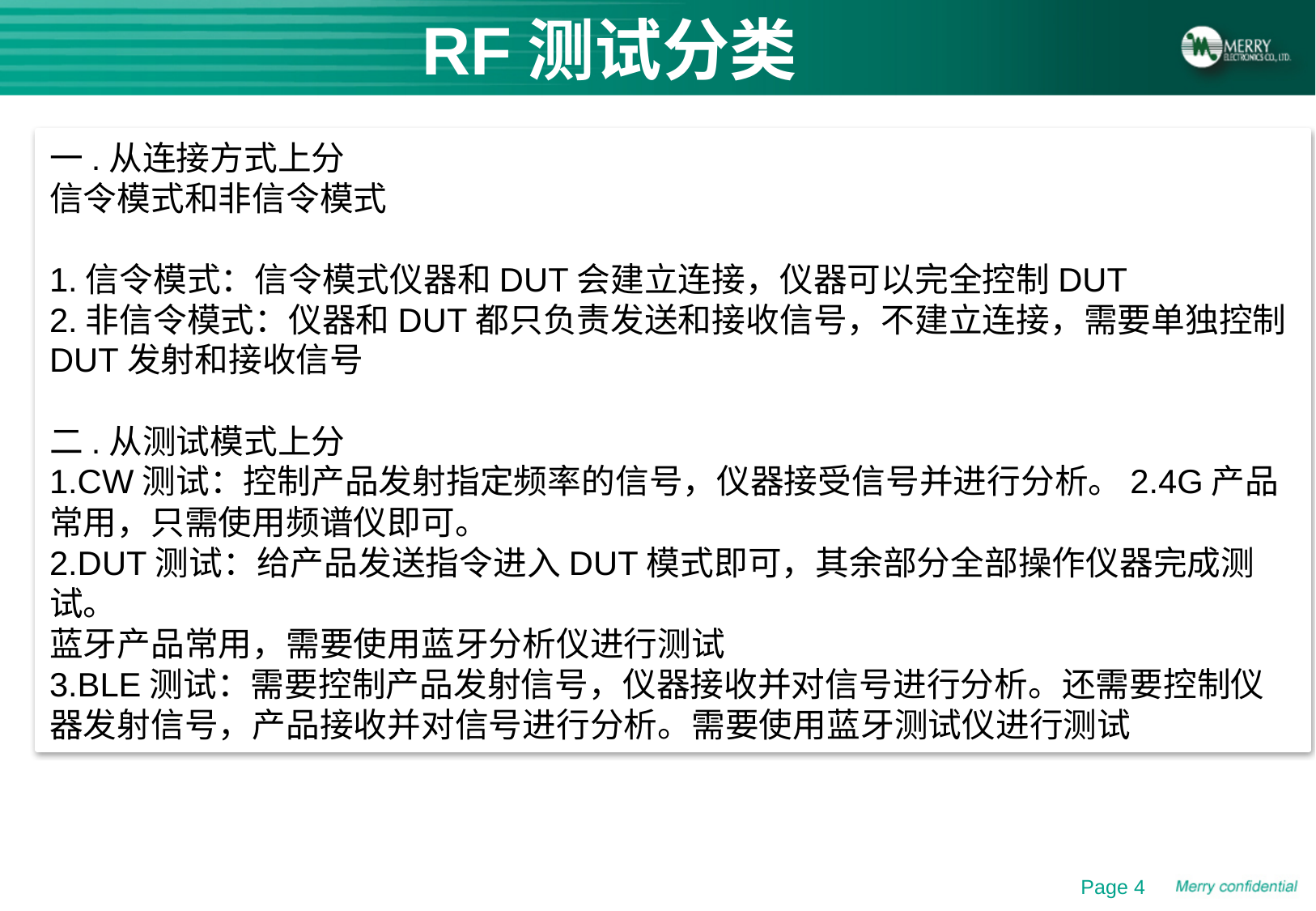

# RF测试分类
一.从连接方式上分
信令模式和非信令模式

1.信令模式：信令模式仪器和DUT会建立连接，仪器可以完全控制DUT
2.非信令模式：仪器和DUT都只负责发送和接收信号，不建立连接，需要单独控制DUT发射和接收信号

二.从测试模式上分
1.CW测试：控制产品发射指定频率的信号，仪器接受信号并进行分析。2.4G产品常用，只需使用频谱仪即可。
2.DUT测试：给产品发送指令进入DUT模式即可，其余部分全部操作仪器完成测试。
蓝牙产品常用，需要使用蓝牙分析仪进行测试
3.BLE测试：需要控制产品发射信号，仪器接收并对信号进行分析。还需要控制仪器发射信号，产品接收并对信号进行分析。需要使用蓝牙测试仪进行测试